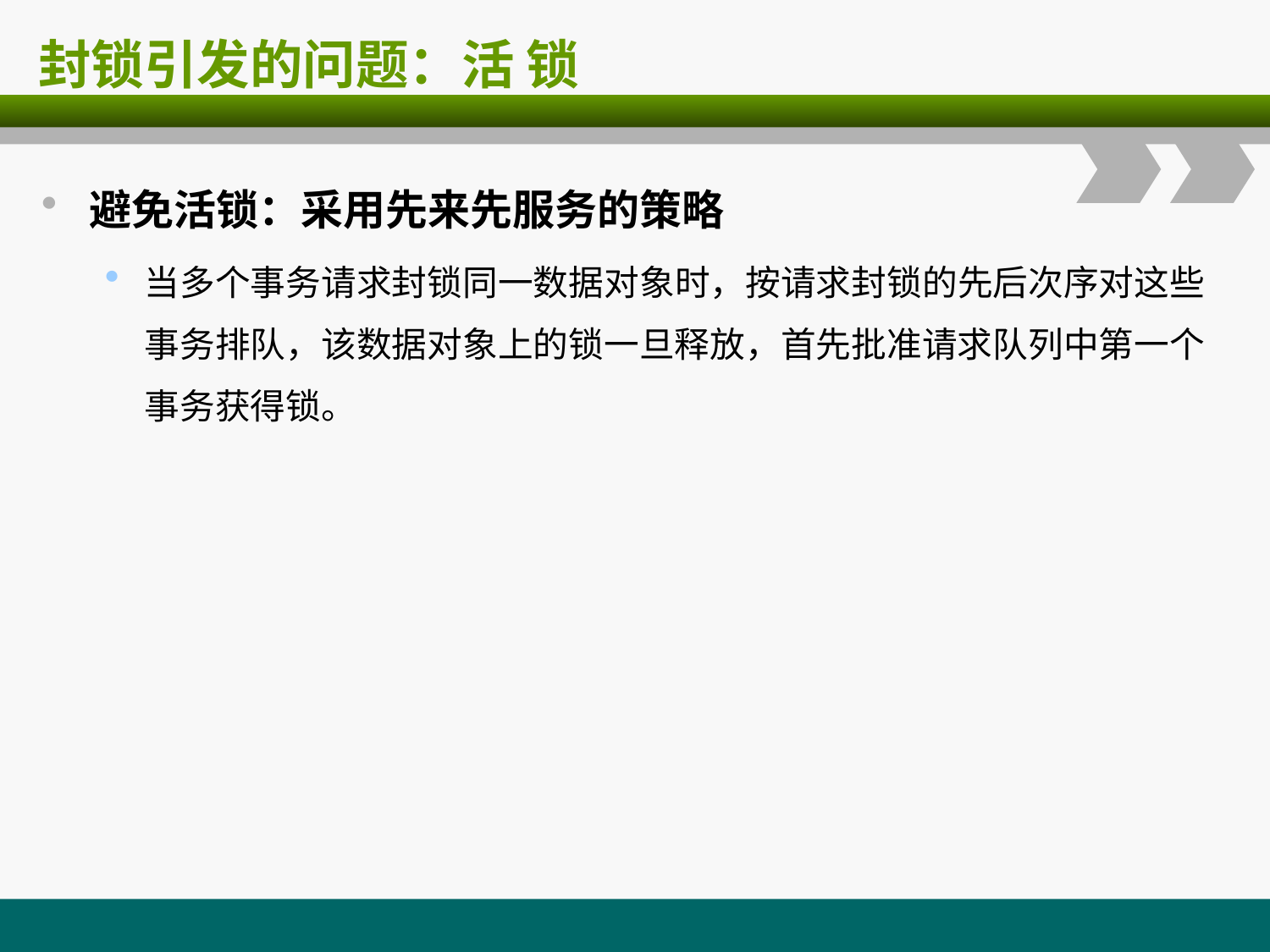

# 封锁引发的问题：活 锁
避免活锁：采用先来先服务的策略
当多个事务请求封锁同一数据对象时，按请求封锁的先后次序对这些事务排队，该数据对象上的锁一旦释放，首先批准请求队列中第一个事务获得锁。